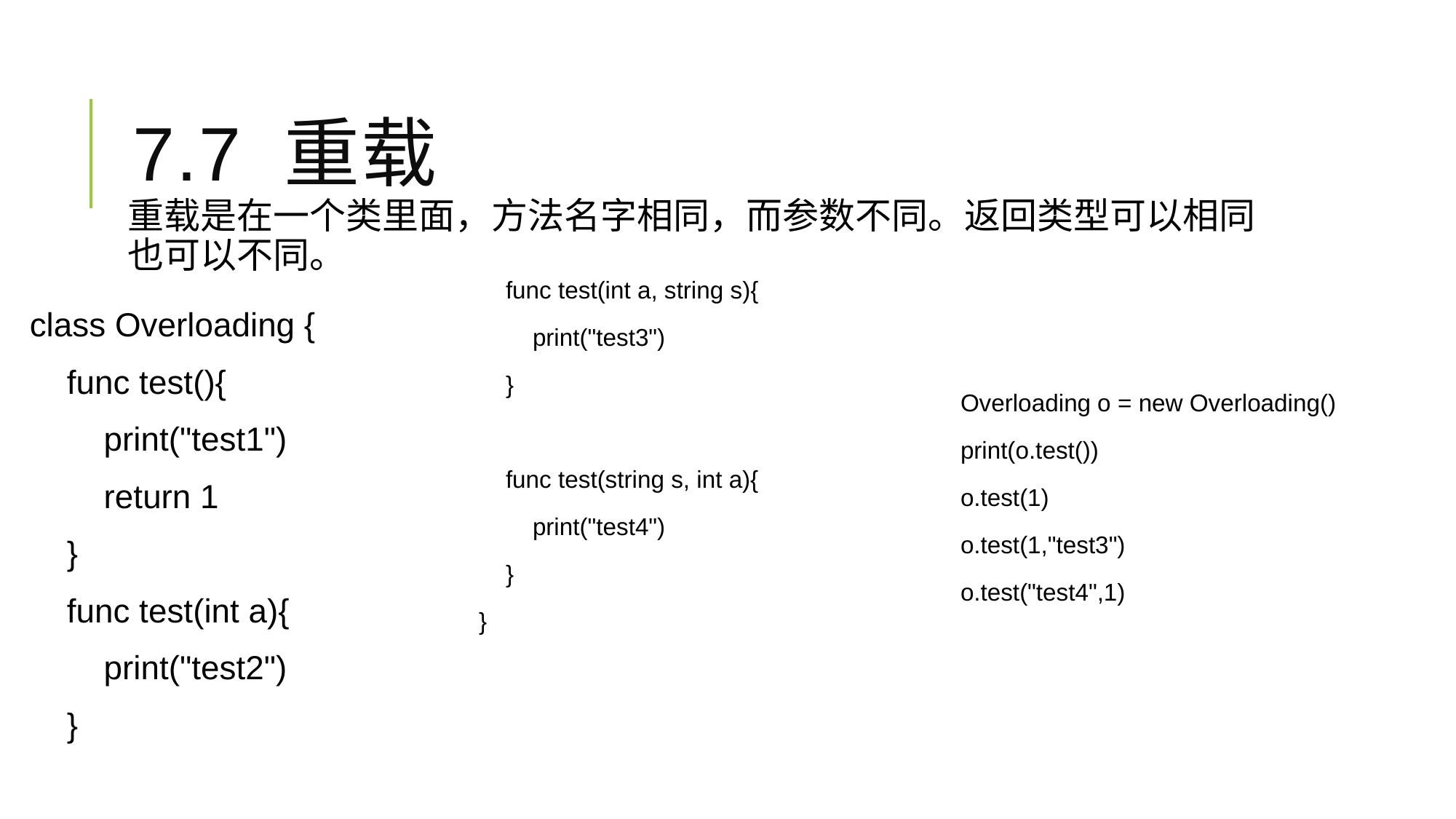

# 7.7 重载
重载是在一个类里面，方法名字相同，而参数不同。返回类型可以相同也可以不同。

    func test(int a, string s){
        print("test3")
    }

    func test(string s, int a){
        print("test4")
    }
}

class Overloading {
    func test(){
        print("test1")
        return 1
    }
    func test(int a){
        print("test2")
    }

Overloading o = new Overloading()
print(o.test())
o.test(1)
o.test(1,"test3")
o.test("test4",1)